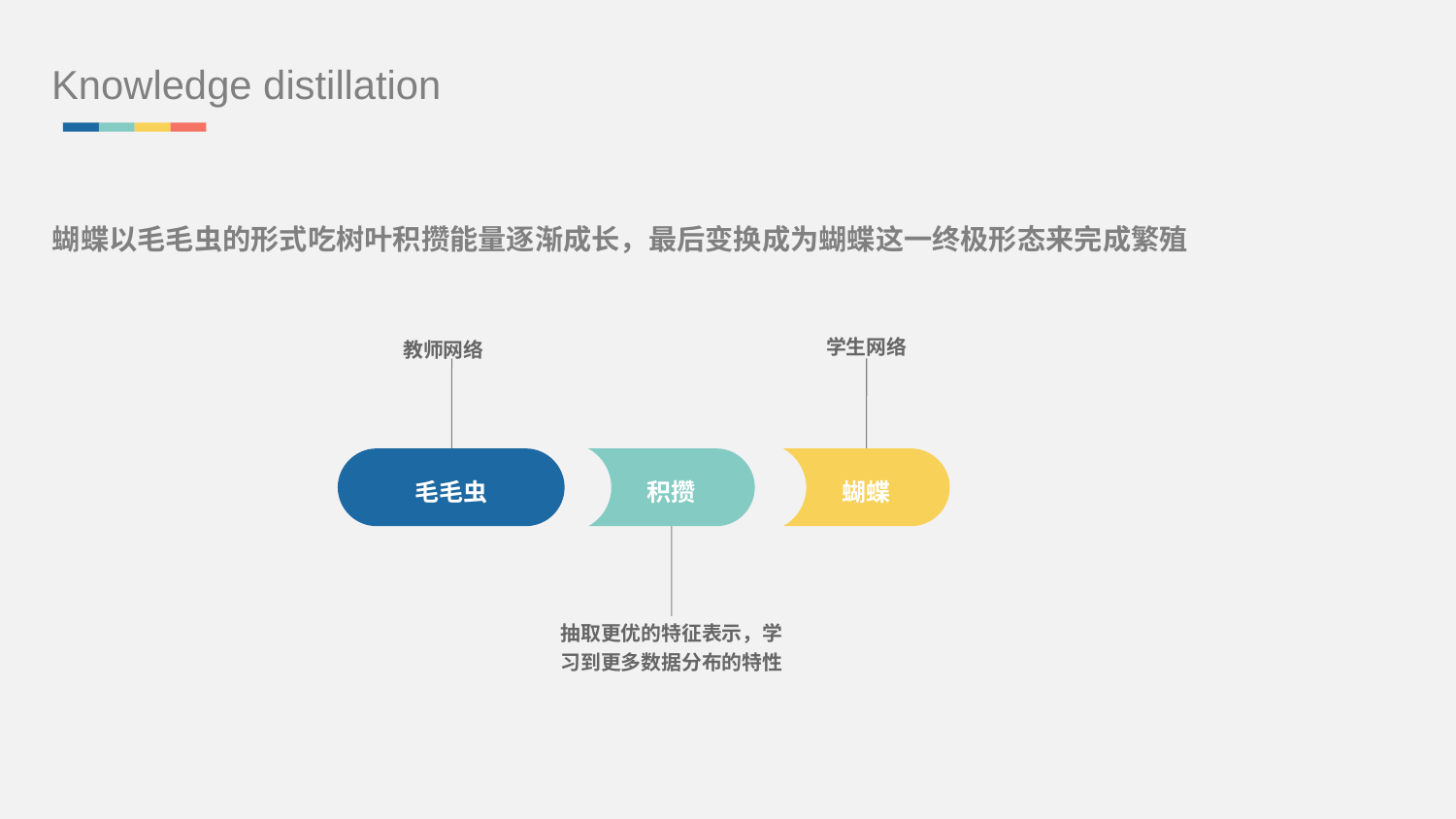

Knowledge distillation

蝴蝶以毛毛虫的形式吃树叶积攒能量逐渐成长，最后变换成为蝴蝶这一终极形态来完成繁殖
学生网络
教师网络

毛毛虫
积攒
蝴蝶

抽取更优的特征表示，学习到更多数据分布的特性